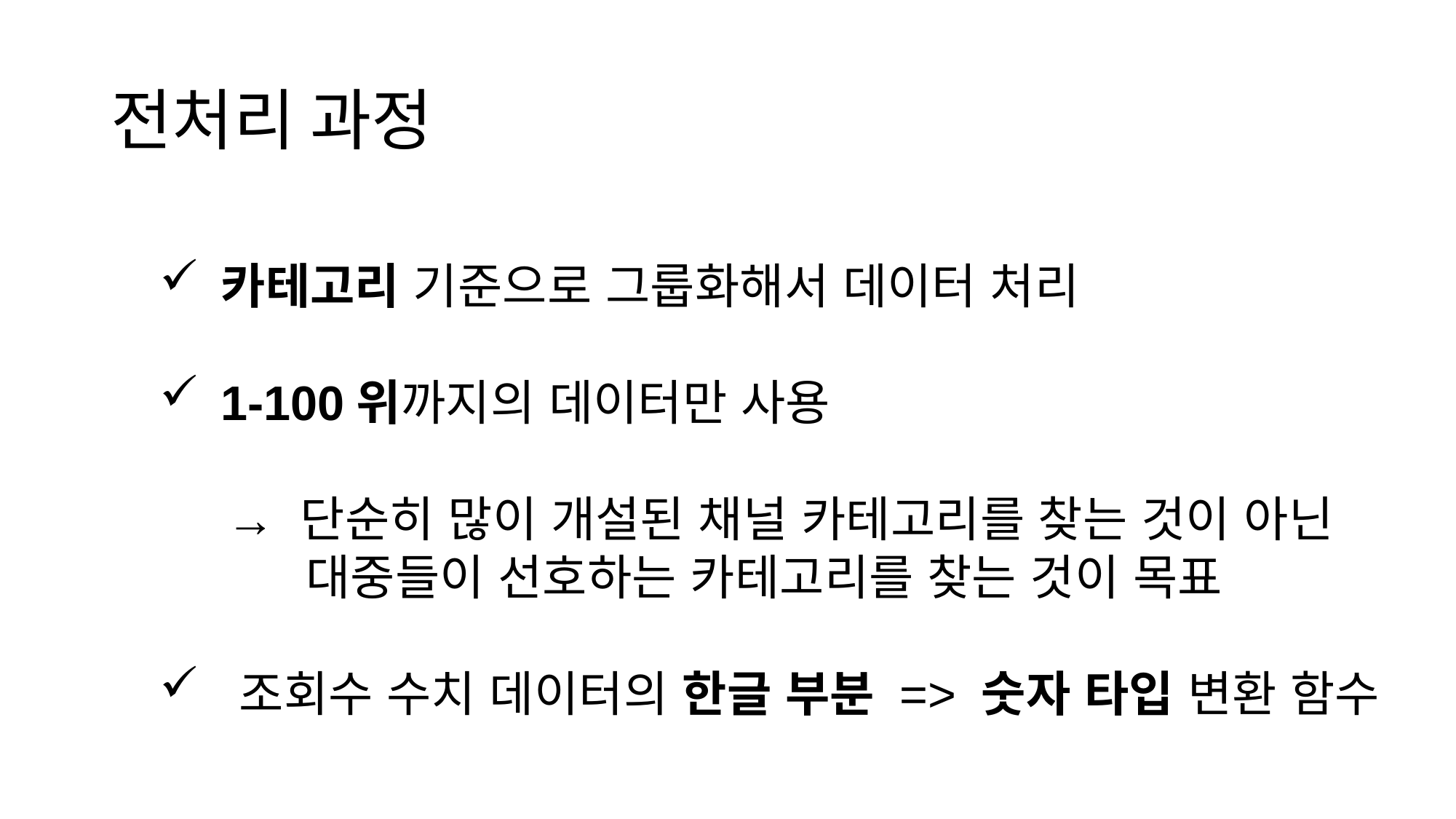

# 전처리 과정
카테고리 기준으로 그룹화해서 데이터 처리

1-100위까지의 데이터만 사용

     → 단순히 많이 개설된 채널 카테고리를 찾는 것이 아닌
          대중들이 선호하는 카테고리를 찾는 것이 목표

 조회수 수치 데이터의 한글 부분 => 숫자 타입 변환 함수